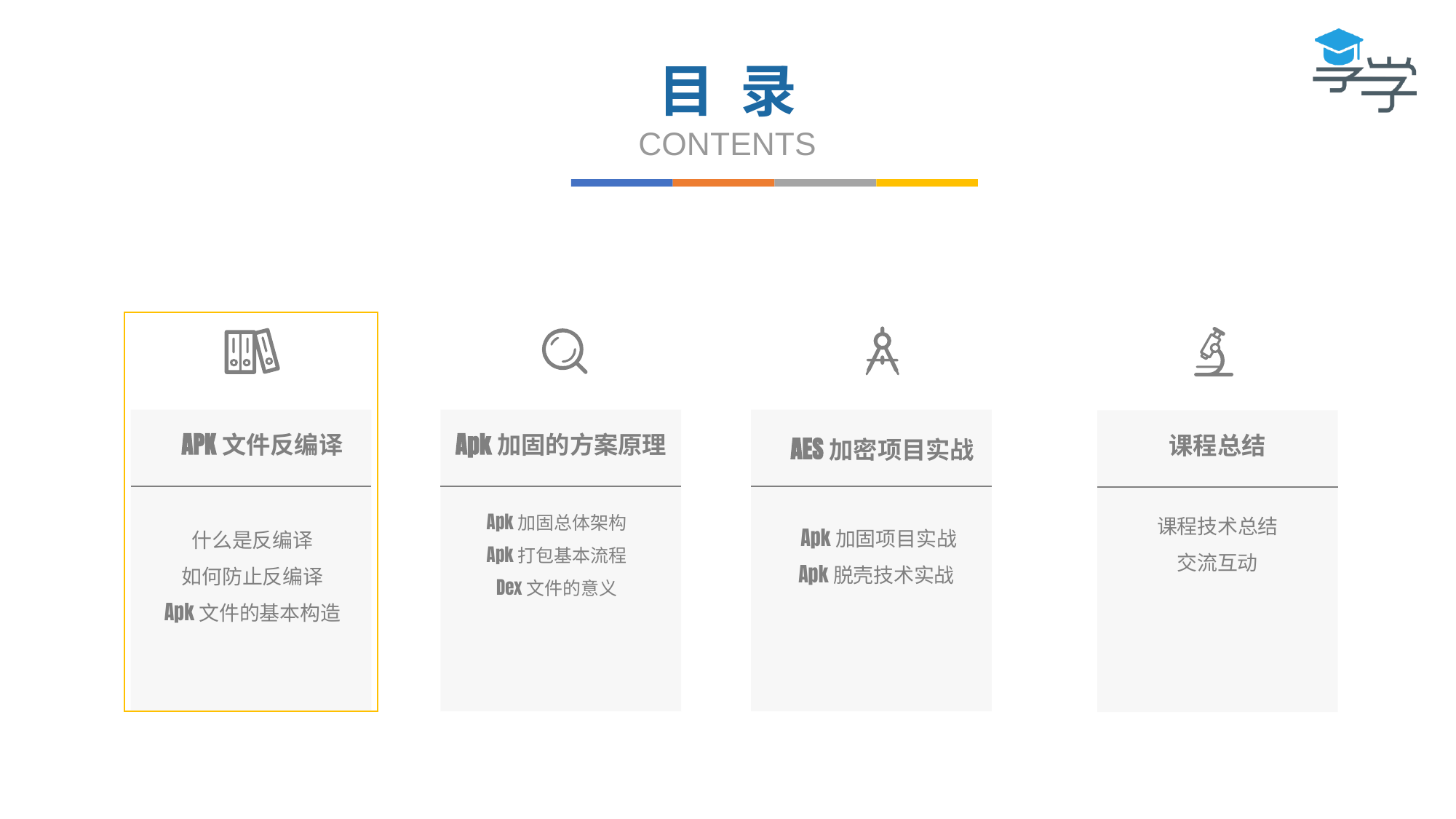

目  录
CONTENTS

APK文件反编译
Apk加固的方案原理
课程总结
AES加密项目实战
Apk加固总体架构
Apk打包基本流程
Dex文件的意义
课程技术总结
交流互动
 Apk加固项目实战
Apk脱壳技术实战
什么是反编译
如何防止反编译
Apk文件的基本构造